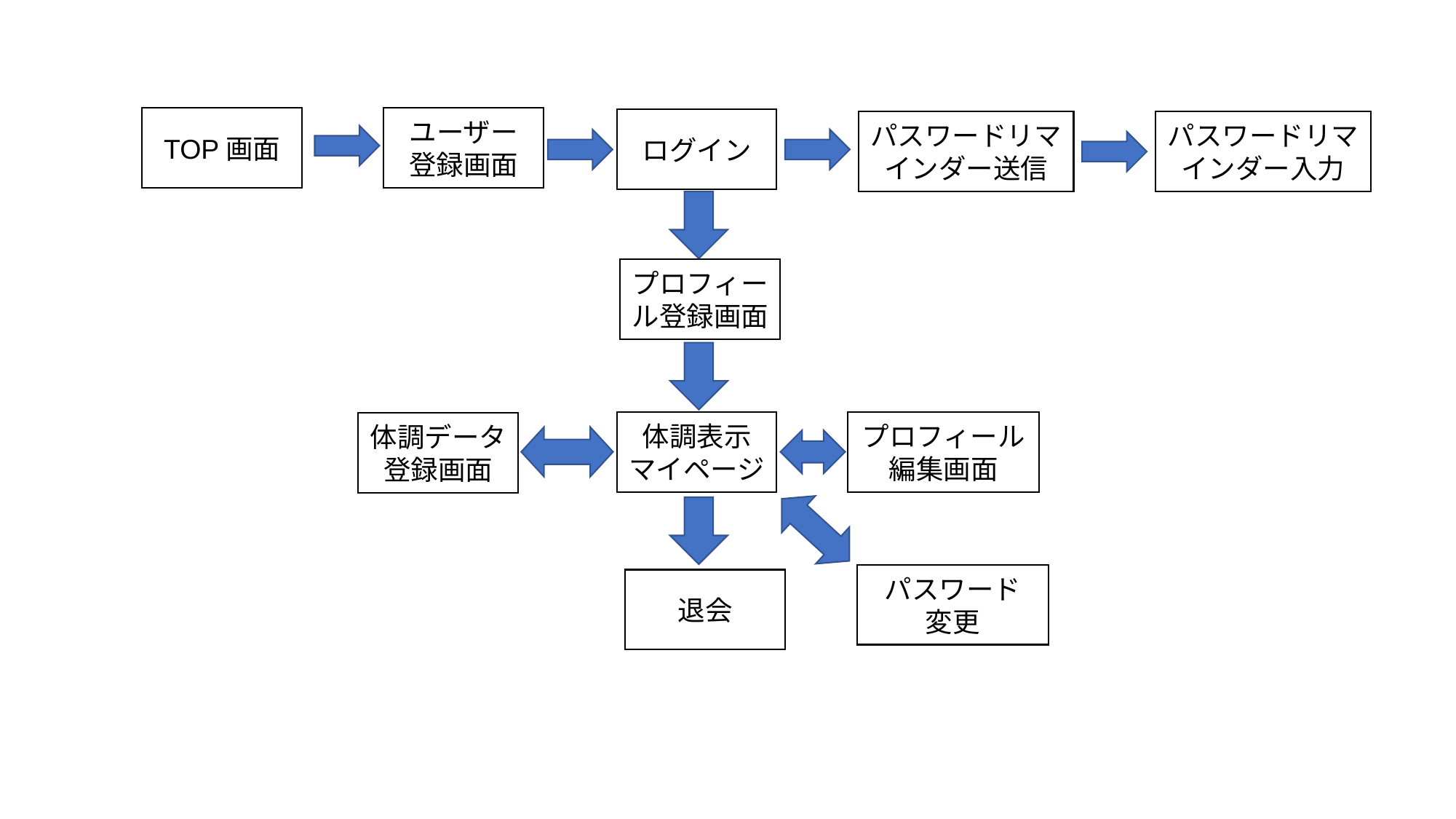

TOP画面
ユーザー
登録画面
ログイン
パスワードリマインダー送信
パスワードリマインダー入力

プロフィール登録画面

体調表示
マイページ
プロフィール編集画面
体調データ
登録画面

パスワード
変更
退会